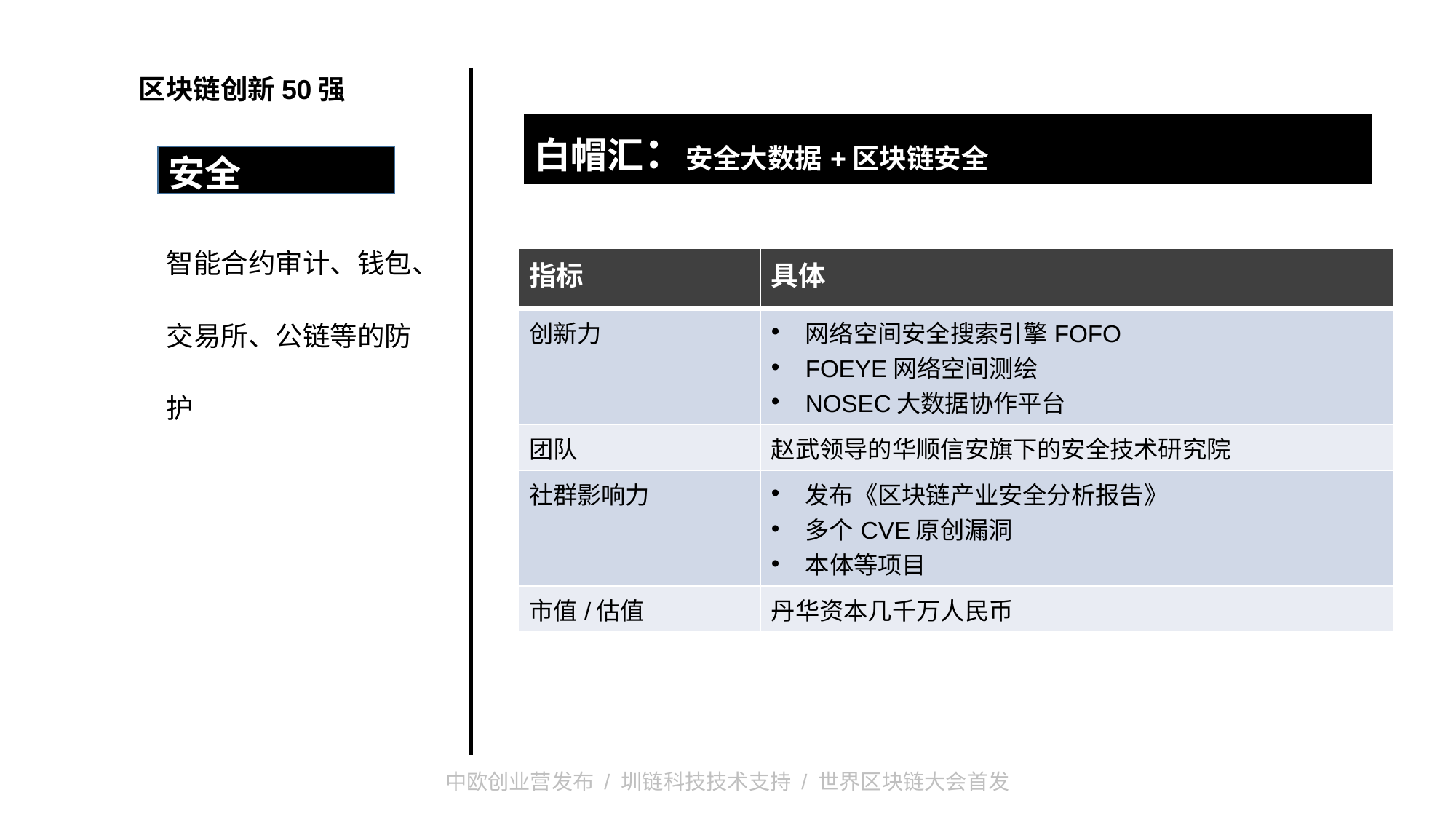

区块链创新50强
| 白帽汇：安全大数据+区块链安全 |
| --- |
|  |
安全
智能合约审计、钱包、
交易所、公链等的防
护

| 指标 | 具体 |
| --- | --- |
| 创新力 | 网络空间安全搜索引擎FOFO FOEYE网络空间测绘 NOSEC大数据协作平台 |
| 团队 | 赵武领导的华顺信安旗下的安全技术研究院 |
| 社群影响力 | 发布《区块链产业安全分析报告》 多个CVE原创漏洞 本体等项目 |
| 市值/估值 | 丹华资本几千万人民币 |
中欧创业营发布 / 圳链科技技术支持 / 世界区块链大会首发